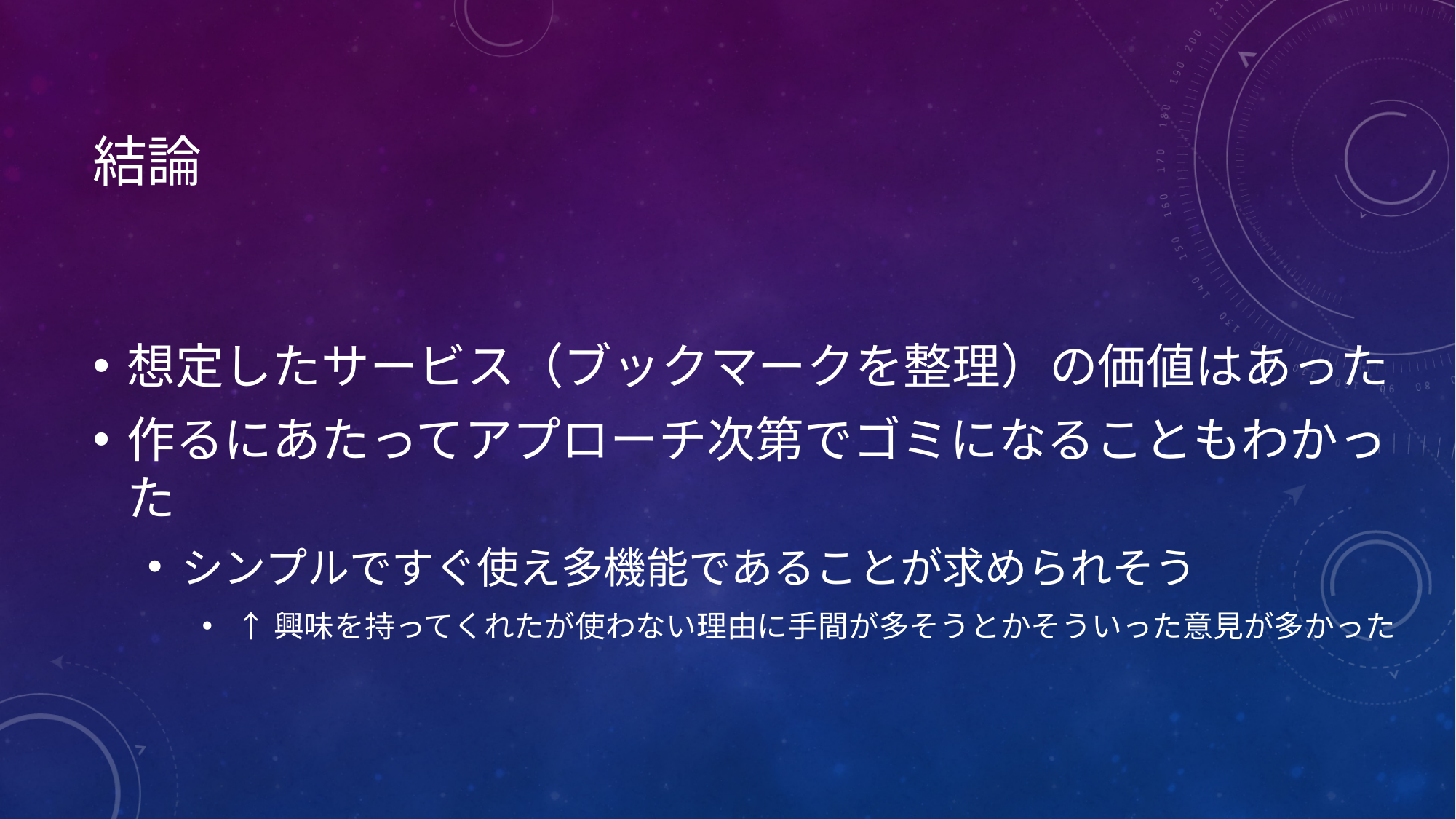

# 結論
想定したサービス（ブックマークを整理）の価値はあった
作るにあたってアプローチ次第でゴミになることもわかった
シンプルですぐ使え多機能であることが求められそう
↑興味を持ってくれたが使わない理由に手間が多そうとかそういった意見が多かった